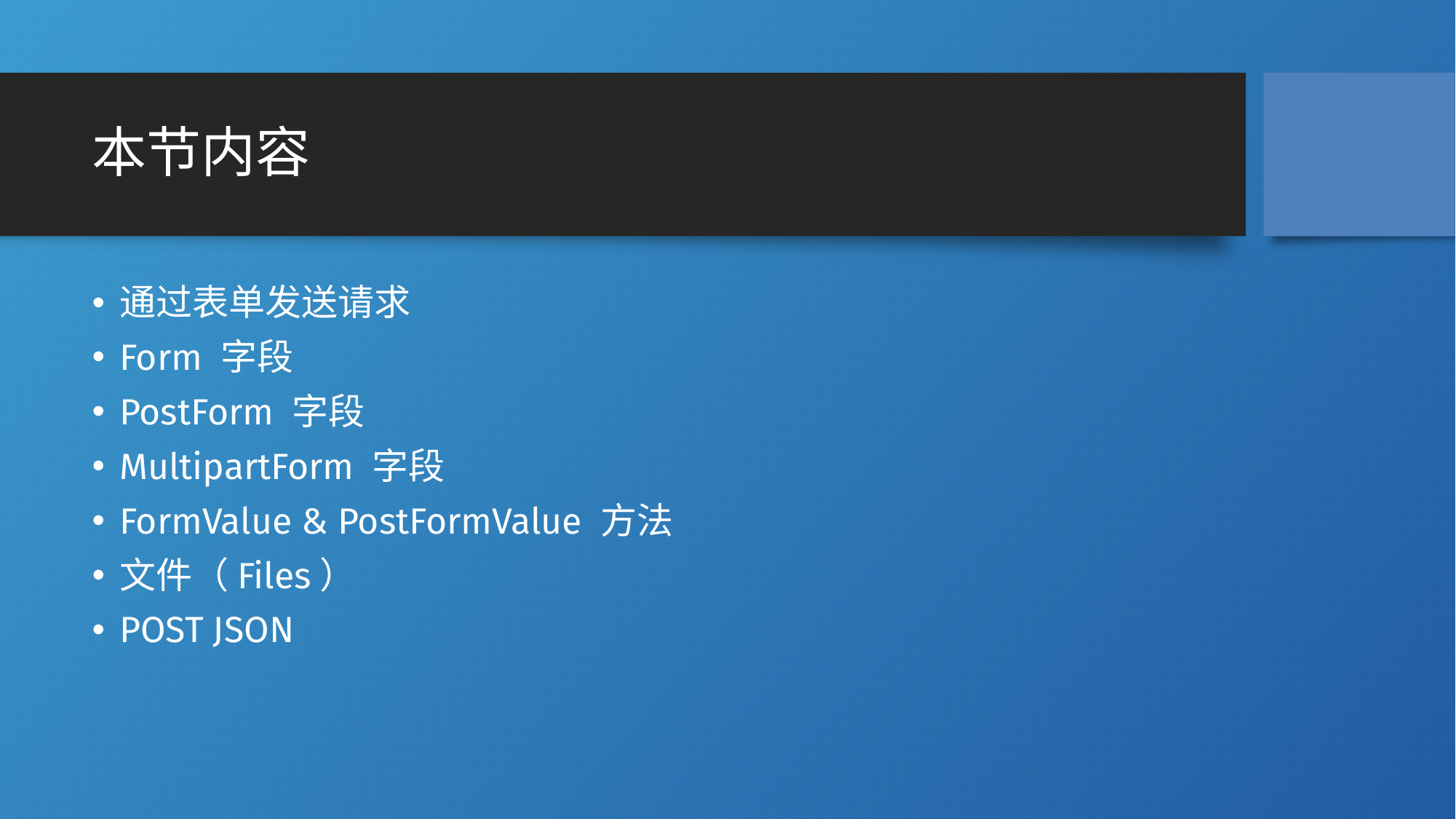

# 本节内容
通过表单发送请求
Form 字段
PostForm 字段
MultipartForm 字段
FormValue & PostFormValue 方法
文件（Files）
POST JSON